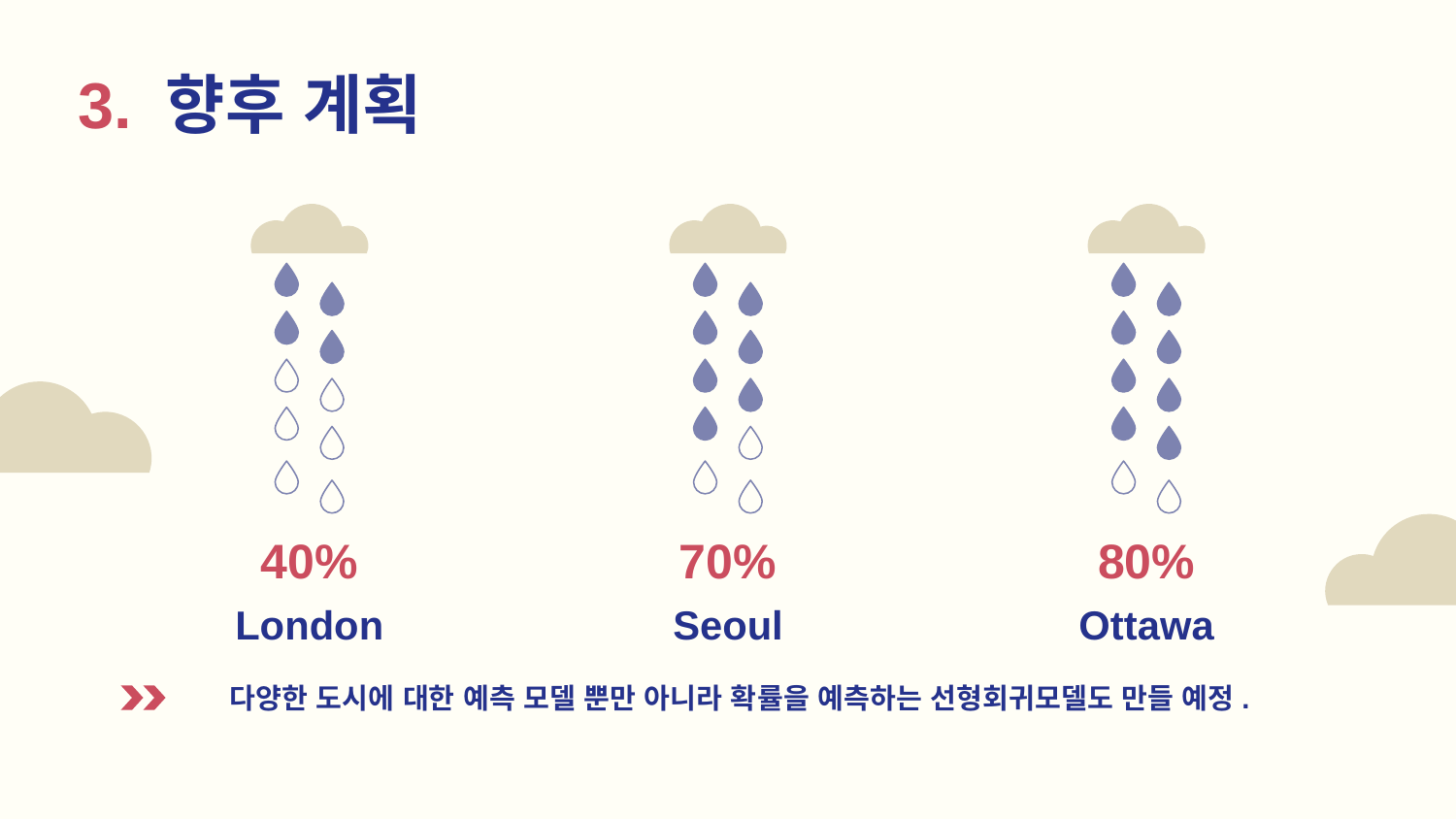

3. 향후 계획

40%
70%
80%
London
Seoul
Ottawa
다양한 도시에 대한 예측 모델 뿐만 아니라 확률을 예측하는 선형회귀모델도 만들 예정.